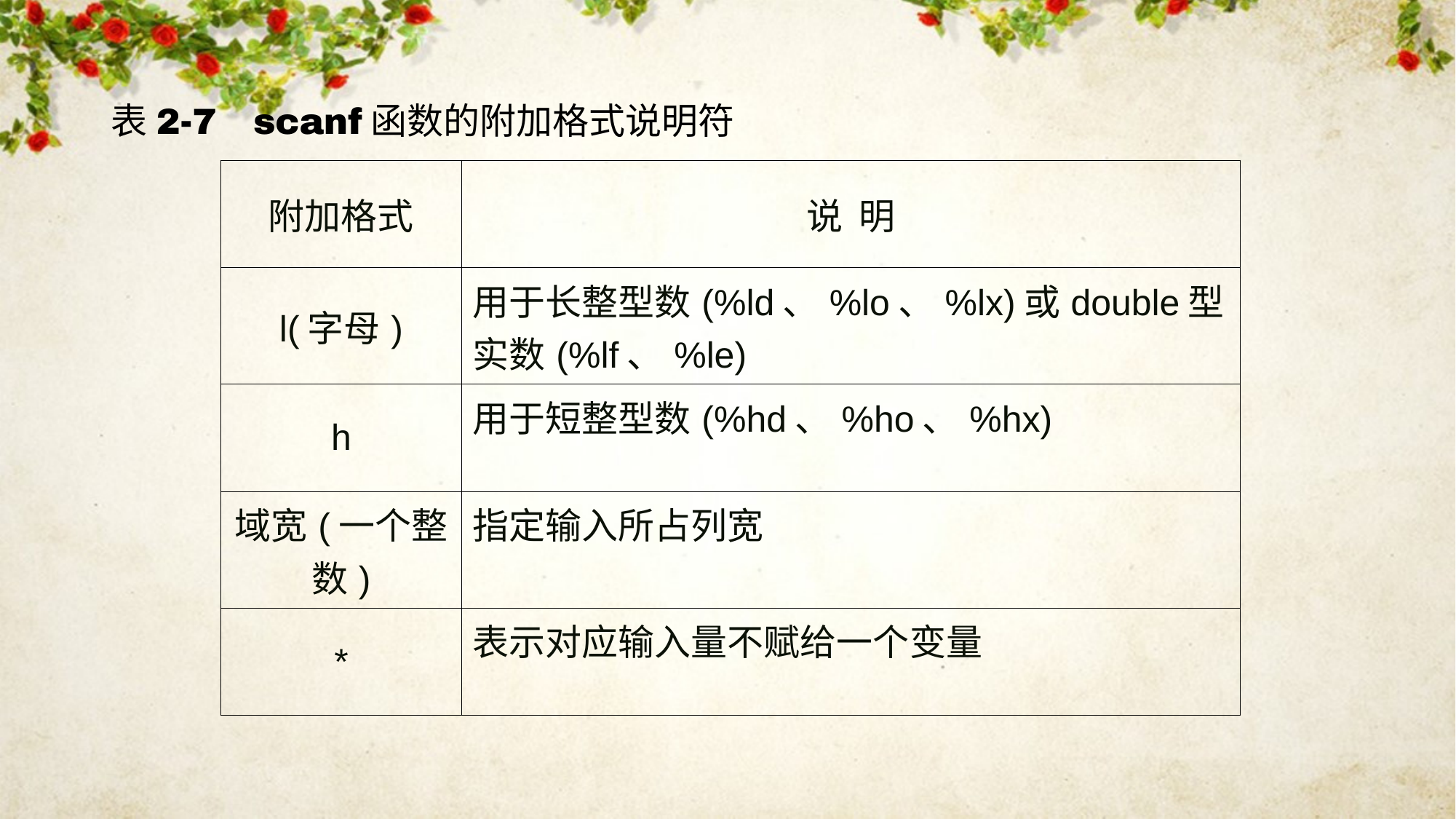

# 表2-7   scanf函数的附加格式说明符
| 附加格式 | 说 明 |
| --- | --- |
| l(字母) | 用于长整型数(%ld、%lo、%lx)或double型实数(%lf、%le) |
| h | 用于短整型数(%hd、%ho、%hx) |
| 域宽(一个整数) | 指定输入所占列宽 |
| \* | 表示对应输入量不赋给一个变量 |